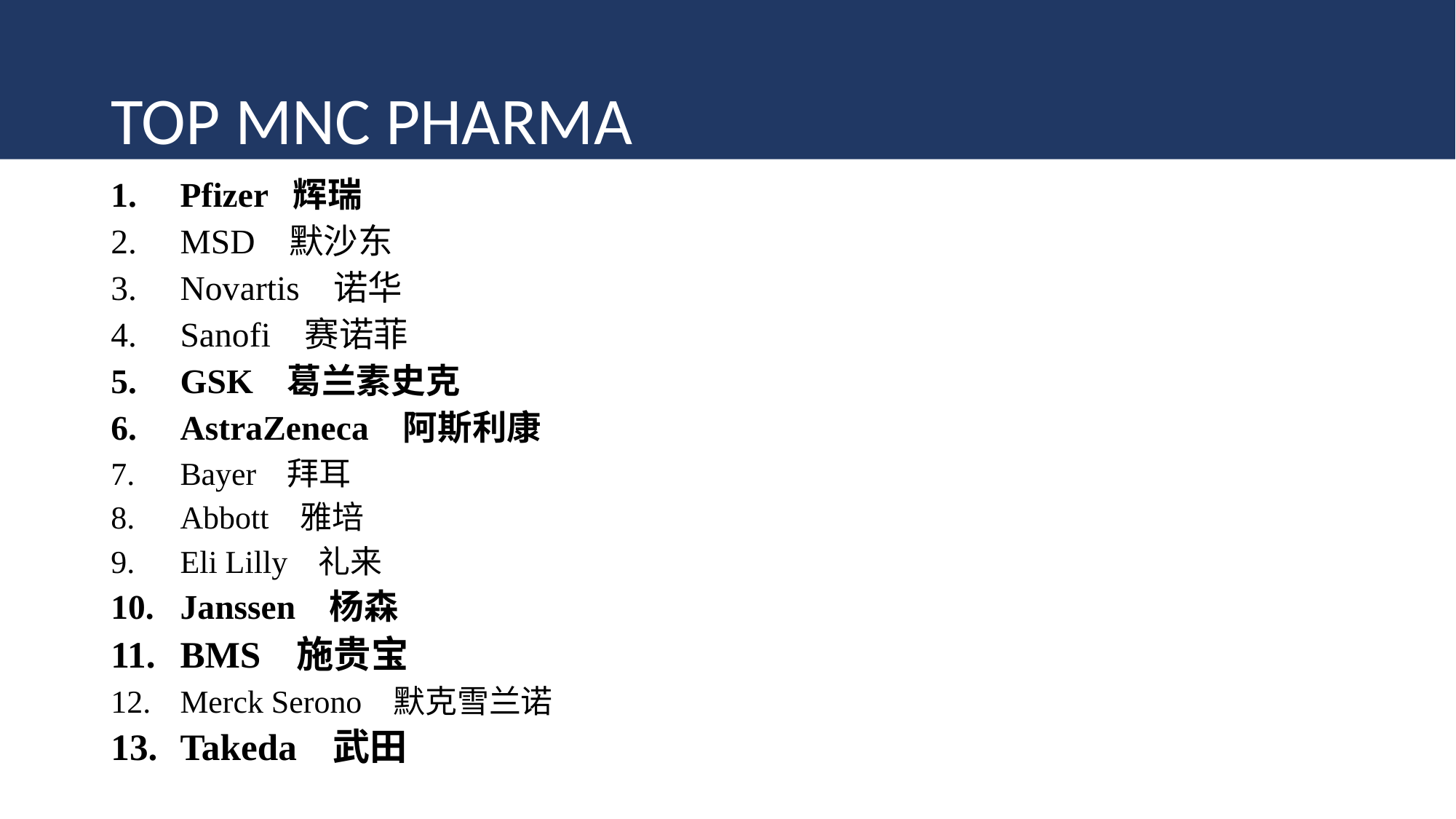

# TOP MNC PHARMA
Pfizer  辉瑞
MSD   默沙东
Novartis   诺华
Sanofi   赛诺菲
GSK   葛兰素史克
AstraZeneca   阿斯利康
Bayer   拜耳
Abbott   雅培
Eli Lilly   礼来
Janssen   杨森
BMS   施贵宝
Merck Serono   默克雪兰诺
Takeda   武田